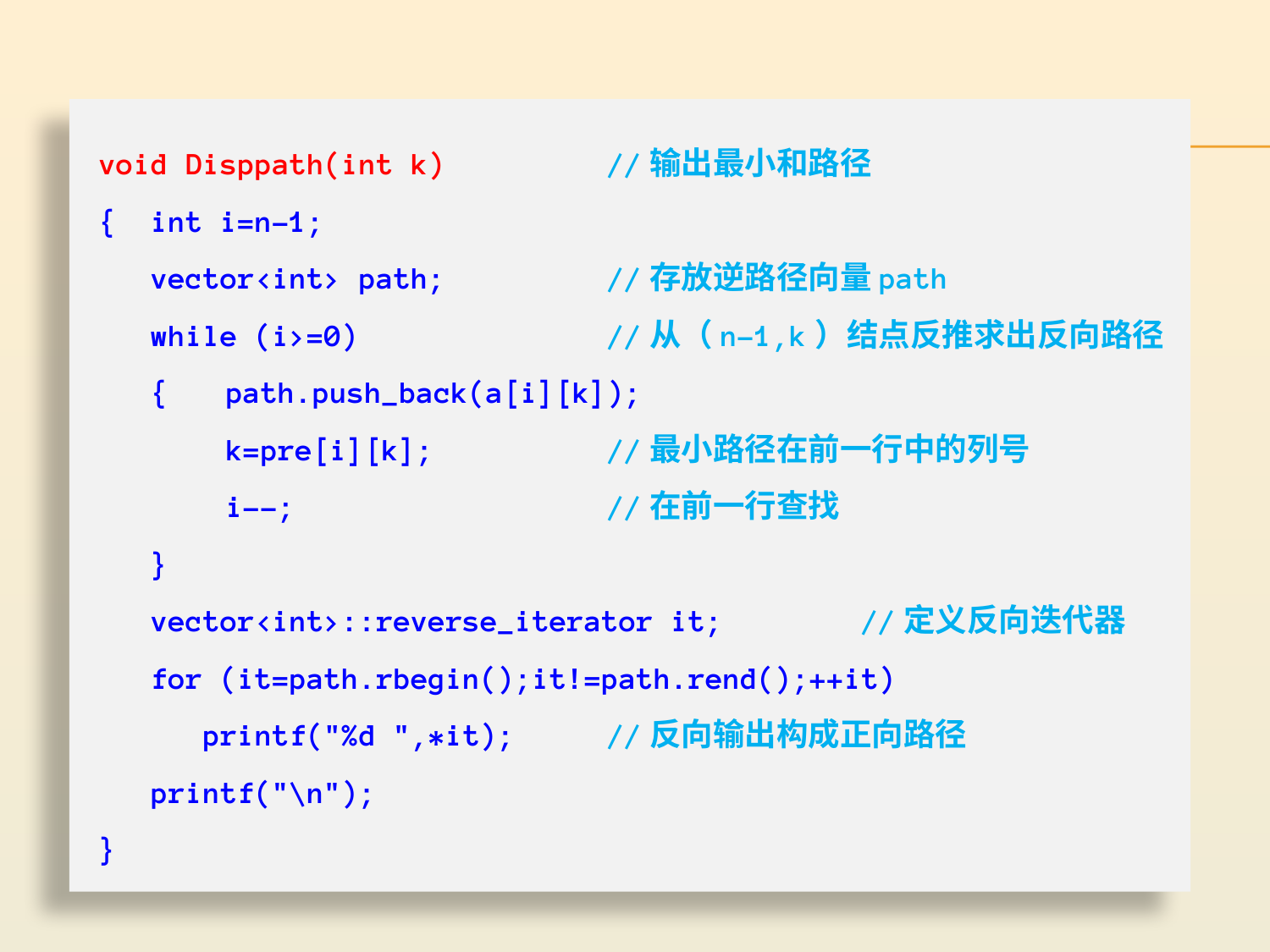

void Disppath(int k)		//输出最小和路径
{  int i=n-1;
   vector<int> path;		//存放逆路径向量path
   while (i>=0)		//从（n-1,k）结点反推求出反向路径
   {	path.push_back(a[i][k]);
	k=pre[i][k];		//最小路径在前一行中的列号
	i--;			//在前一行查找
   }
   vector<int>::reverse_iterator it;		//定义反向迭代器
   for (it=path.rbegin();it!=path.rend();++it)
      printf("%d ",*it);	//反向输出构成正向路径
   printf("\n");
}